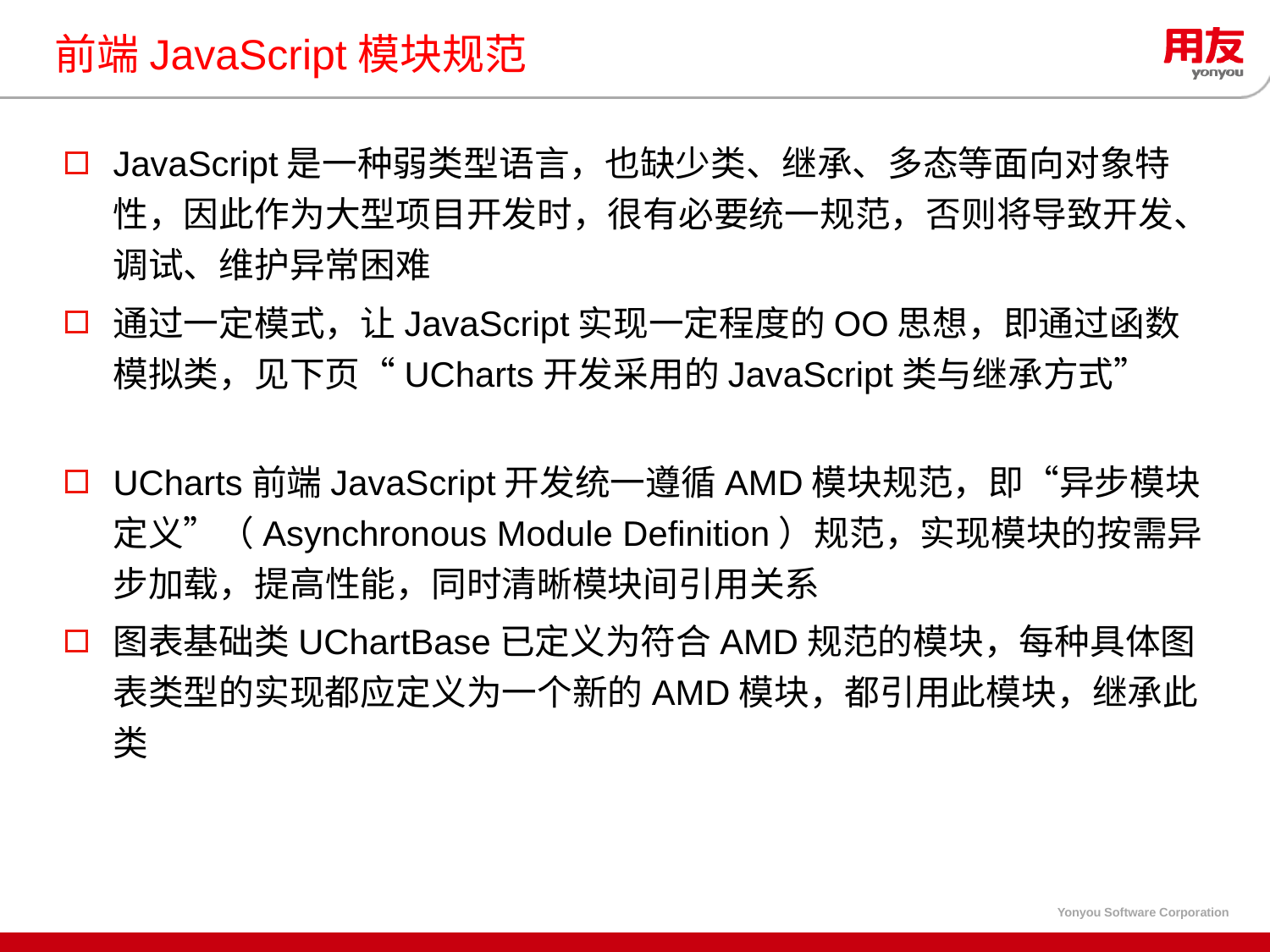

# 前端JavaScript模块规范
JavaScript是一种弱类型语言，也缺少类、继承、多态等面向对象特性，因此作为大型项目开发时，很有必要统一规范，否则将导致开发、调试、维护异常困难
通过一定模式，让JavaScript实现一定程度的OO思想，即通过函数模拟类，见下页“UCharts开发采用的JavaScript类与继承方式”
UCharts前端JavaScript开发统一遵循AMD模块规范，即“异步模块定义”（Asynchronous Module Definition）规范，实现模块的按需异步加载，提高性能，同时清晰模块间引用关系
图表基础类UChartBase已定义为符合AMD规范的模块，每种具体图表类型的实现都应定义为一个新的AMD模块，都引用此模块，继承此类